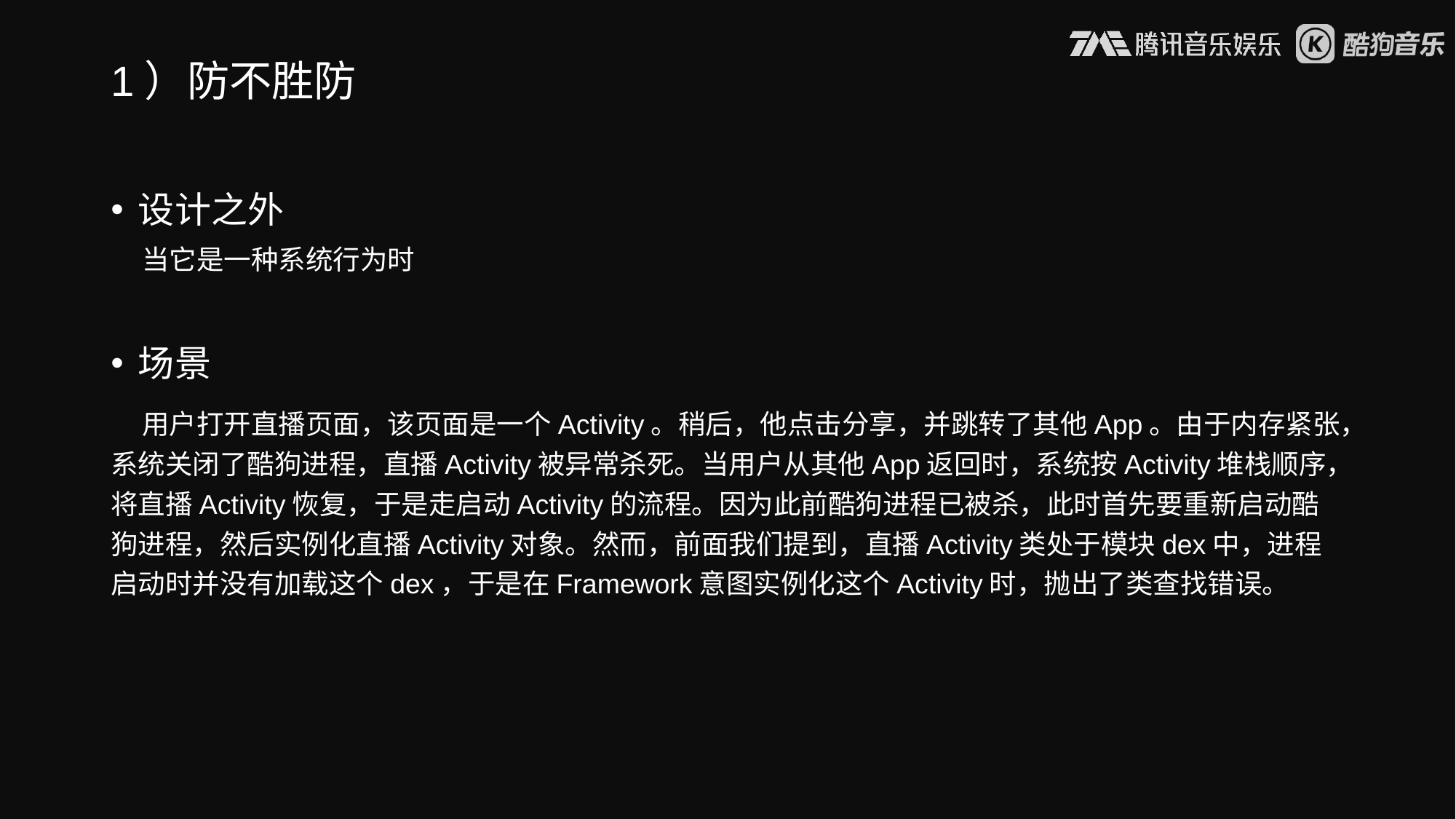

# 1）防不胜防
设计之外
    当它是一种系统行为时

场景
    用户打开直播页面，该页面是一个Activity。稍后，他点击分享，并跳转了其他App。由于内存紧张，系统关闭了酷狗进程，直播Activity被异常杀死。当用户从其他App返回时，系统按Activity堆栈顺序，将直播Activity恢复，于是走启动Activity的流程。因为此前酷狗进程已被杀，此时首先要重新启动酷狗进程，然后实例化直播Activity对象。然而，前面我们提到，直播Activity类处于模块dex中，进程启动时并没有加载这个dex，于是在Framework意图实例化这个Activity时，抛出了类查找错误。
10